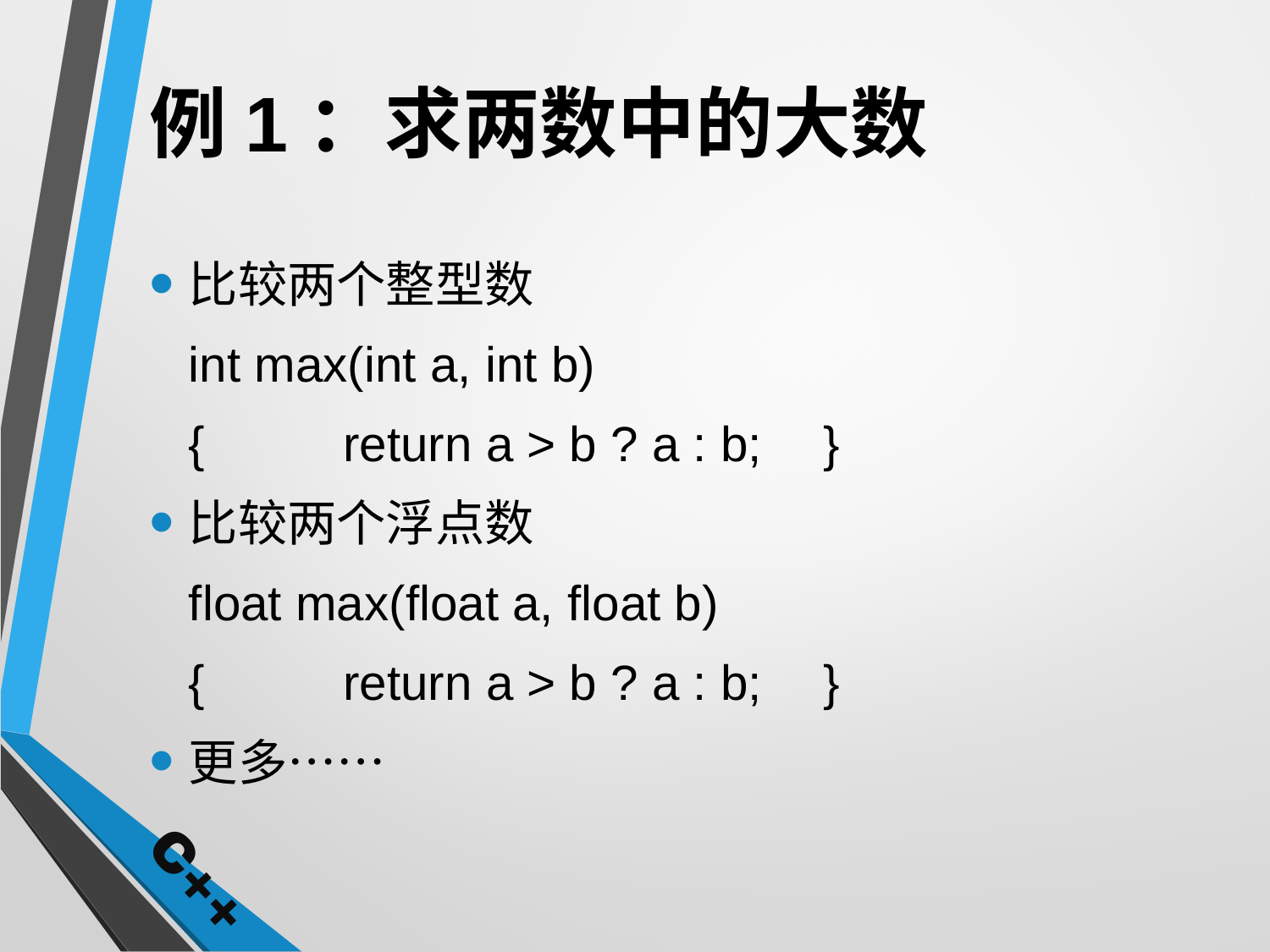

# 例1：求两数中的大数
比较两个整型数
	int max(int a, int b)
	{  	  return a > b ? a : b;	}
比较两个浮点数
	float max(float a, float b)
	{  	  return a > b ? a : b;	}
更多……